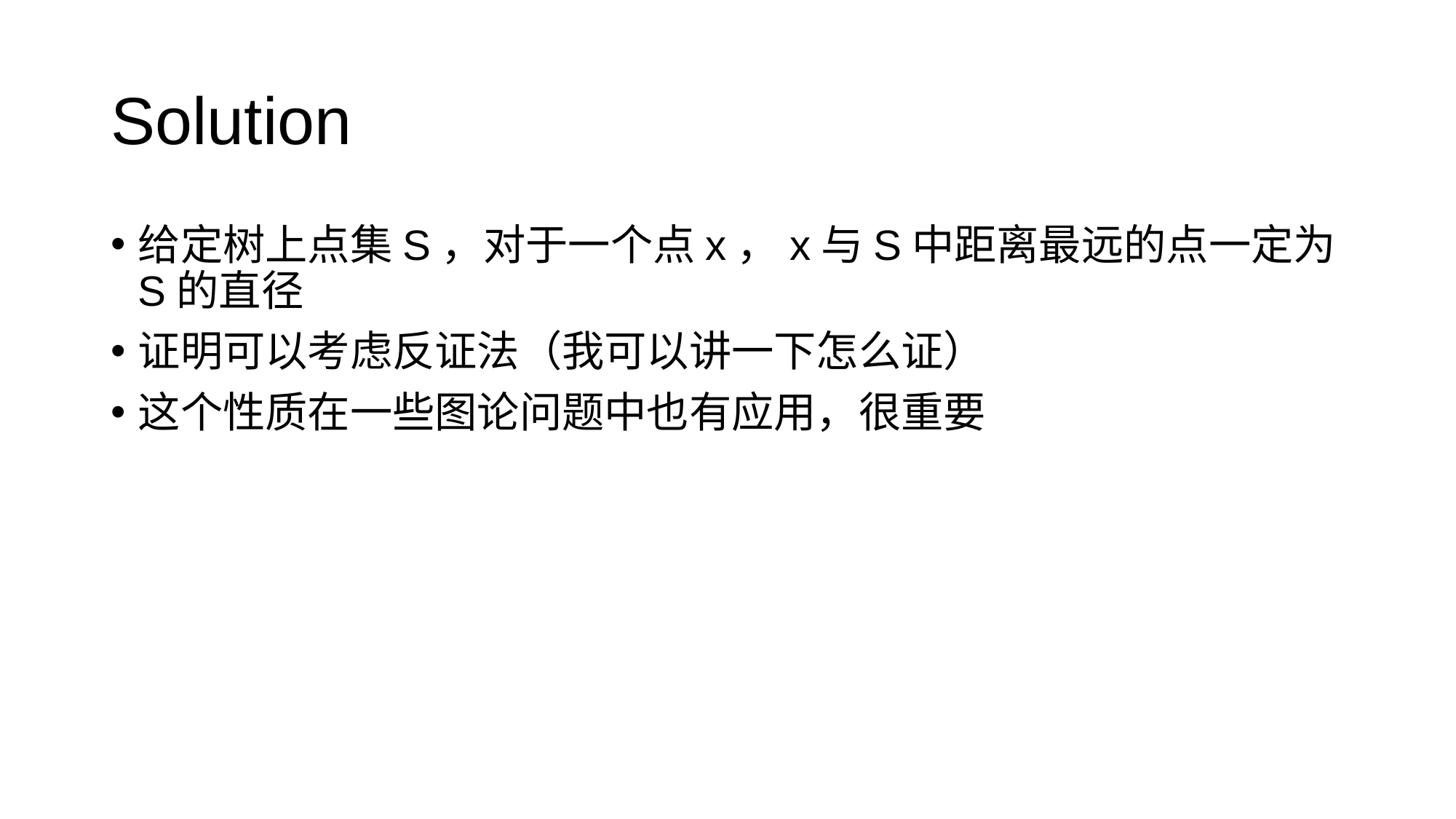

# Solution
给定树上点集S，对于一个点x，x与S中距离最远的点一定为S的直径
证明可以考虑反证法（我可以讲一下怎么证）
这个性质在一些图论问题中也有应用，很重要